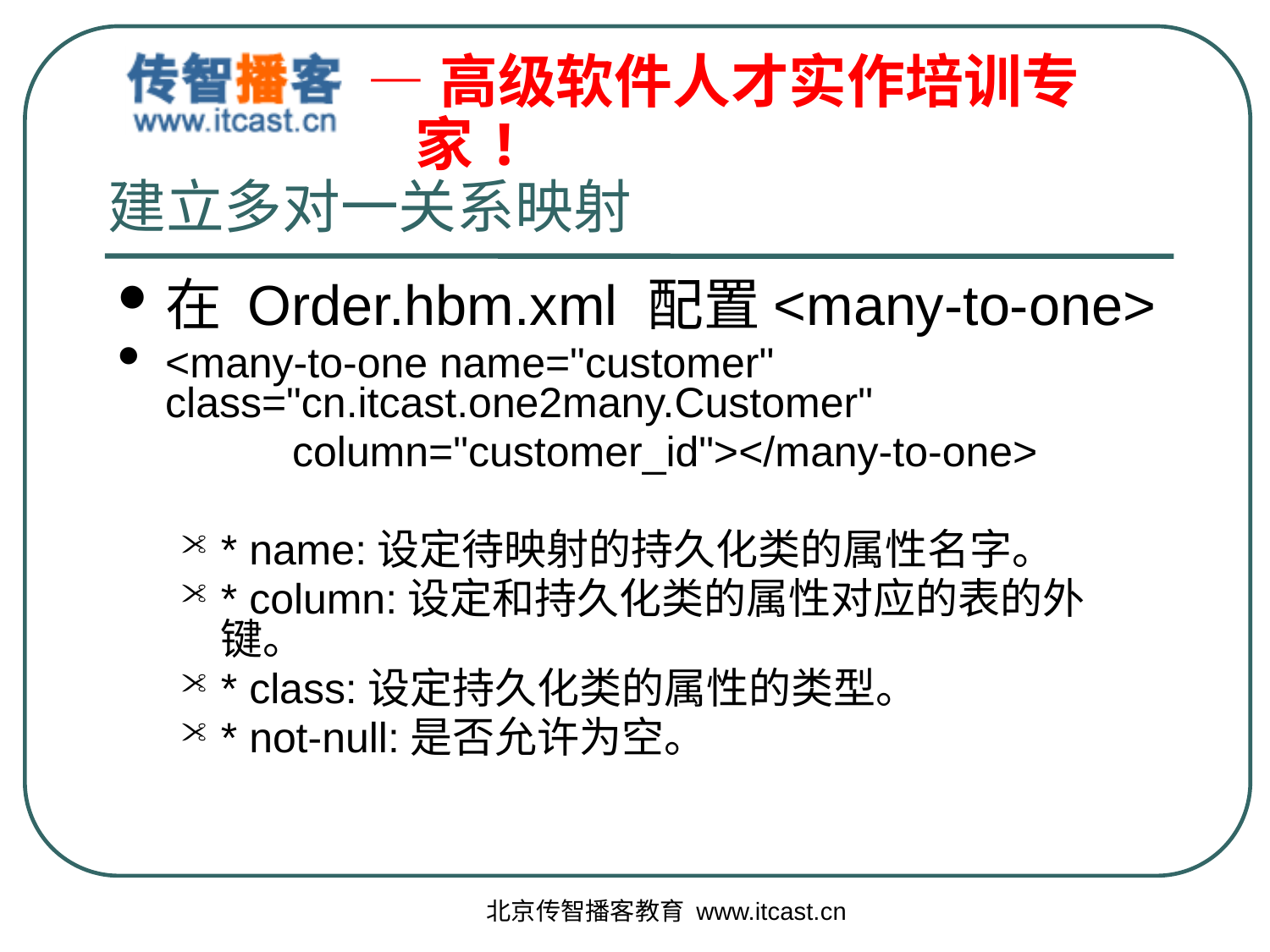

# 建立多对一关系映射
在 Order.hbm.xml 配置<many-to-one>
<many-to-one name="customer"   		class="cn.itcast.one2many.Customer"
		column="customer_id"></many-to-one>

* name:设定待映射的持久化类的属性名字。
* column:设定和持久化类的属性对应的表的外键。
* class:设定持久化类的属性的类型。
* not-null:是否允许为空。
北京传智播客教育 www.itcast.cn